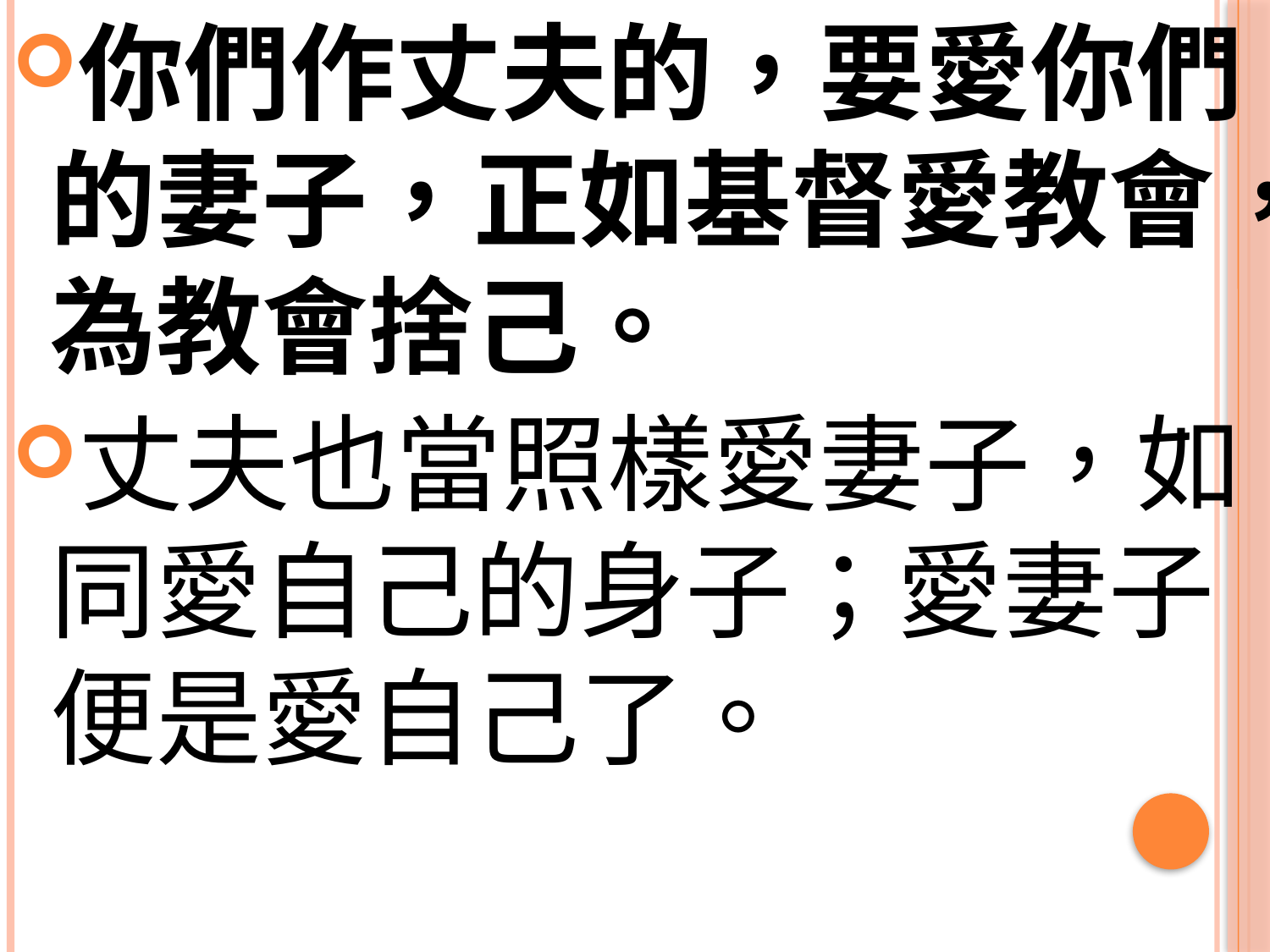

你們作丈夫的，要愛你們的妻子，正如基督愛教會，為教會捨己。
丈夫也當照樣愛妻子，如同愛自己的身子；愛妻子便是愛自己了。